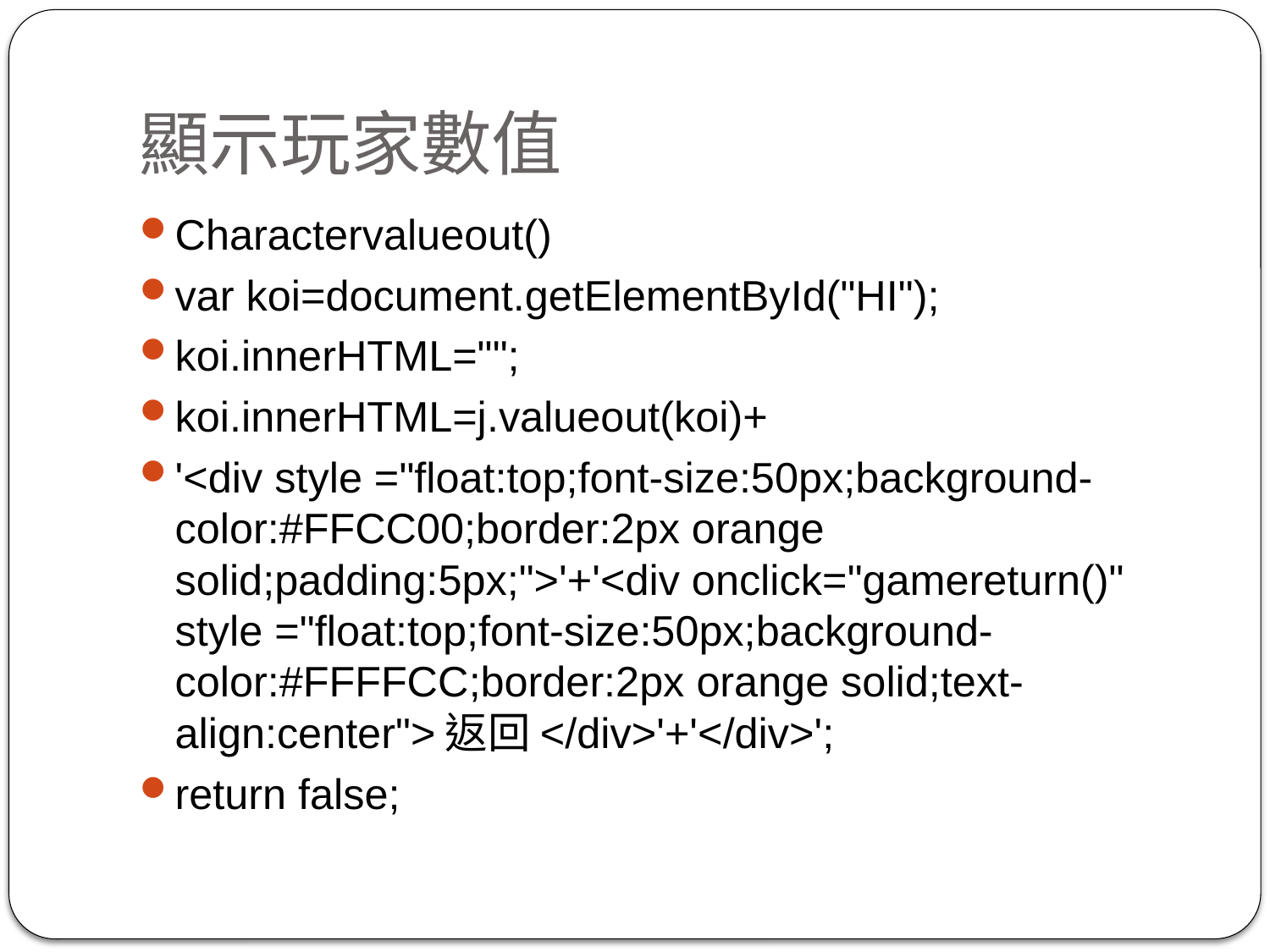

# 顯示玩家數值
Charactervalueout()
var koi=document.getElementById("HI");
koi.innerHTML="";
koi.innerHTML=j.valueout(koi)+
'<div style ="float:top;font-size:50px;background-color:#FFCC00;border:2px orange solid;padding:5px;">'+'<div onclick="gamereturn()" style ="float:top;font-size:50px;background-color:#FFFFCC;border:2px orange solid;text-align:center">返回</div>'+'</div>';
return false;